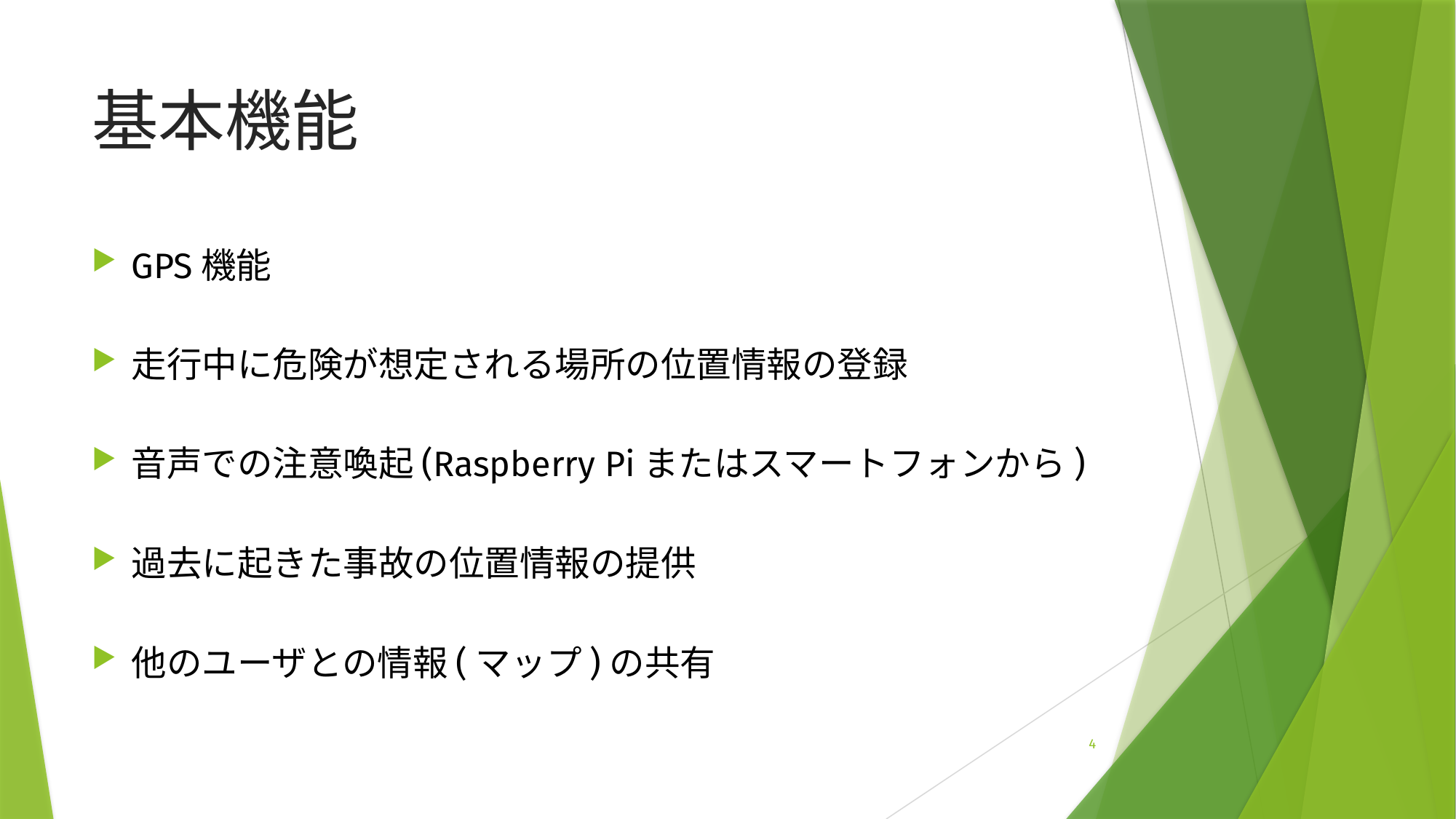

# 基本機能
GPS機能
走行中に危険が想定される場所の位置情報の登録
音声での注意喚起(Raspberry Piまたはスマートフォンから)
過去に起きた事故の位置情報の提供
他のユーザとの情報(マップ)の共有
4